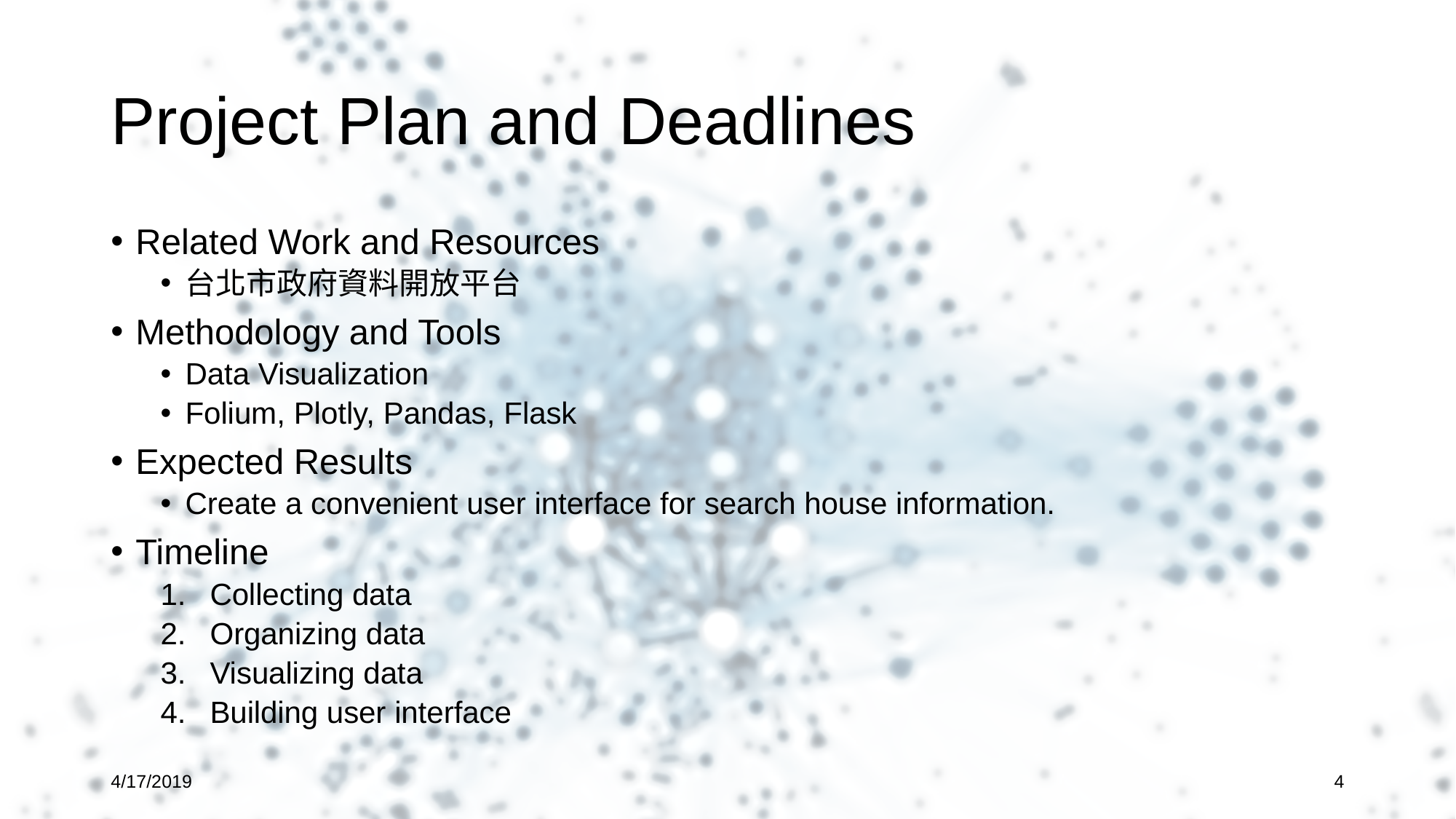

# Project Plan and Deadlines
Related Work and Resources
台北市政府資料開放平台
Methodology and Tools
Data Visualization
Folium, Plotly, Pandas, Flask
Expected Results
Create a convenient user interface for search house information.
Timeline
Collecting data
Organizing data
Visualizing data
Building user interface

4/17/2019
4